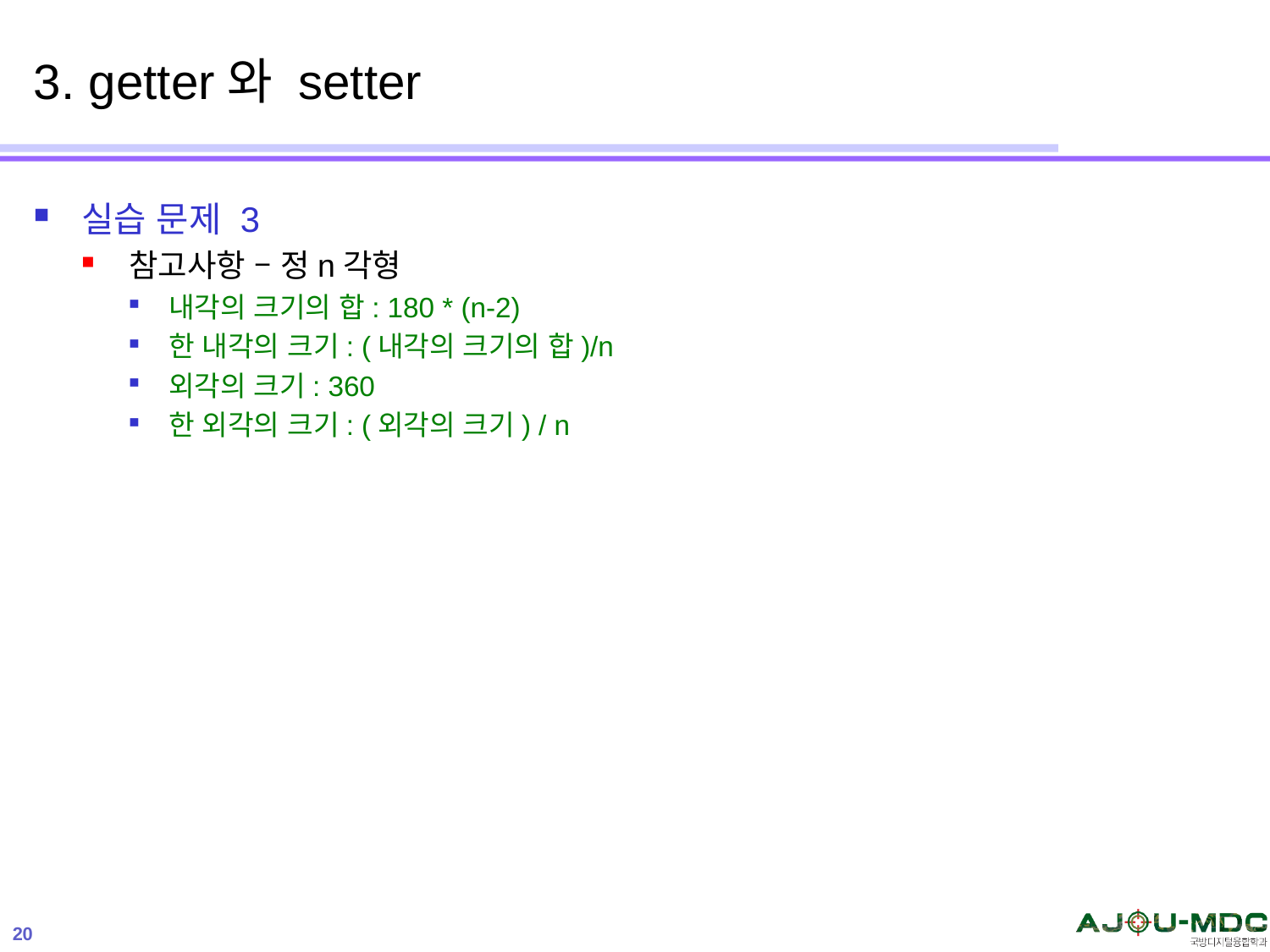

# 3. getter와 setter
실습 문제 3
참고사항 – 정n각형
내각의 크기의 합: 180 * (n-2)
한 내각의 크기: (내각의 크기의 합)/n
외각의 크기: 360
한 외각의 크기: (외각의 크기) / n

20